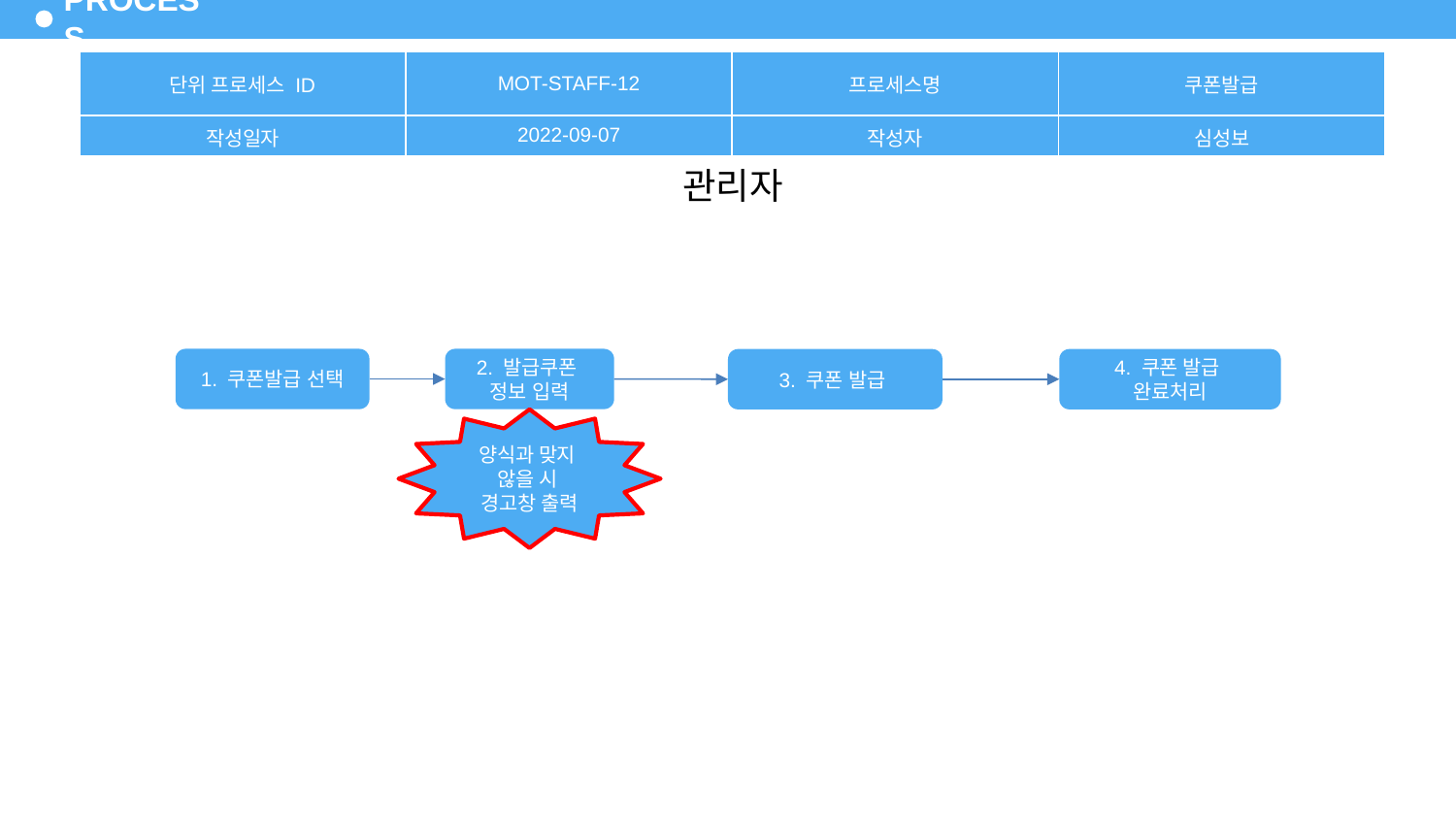

PROCESS
| 단위 프로세스 ID | MOT-STAFF-12 | 프로세스명 | 쿠폰발급 |
| --- | --- | --- | --- |
| 작성일자 | 2022-09-07 | 작성자 | 심성보 |
관리자
1. 쿠폰발급 선택
2. 발급쿠폰
정보 입력
3. 쿠폰 발급
4. 쿠폰 발급
완료처리
양식과 맞지
않을 시
경고창 출력